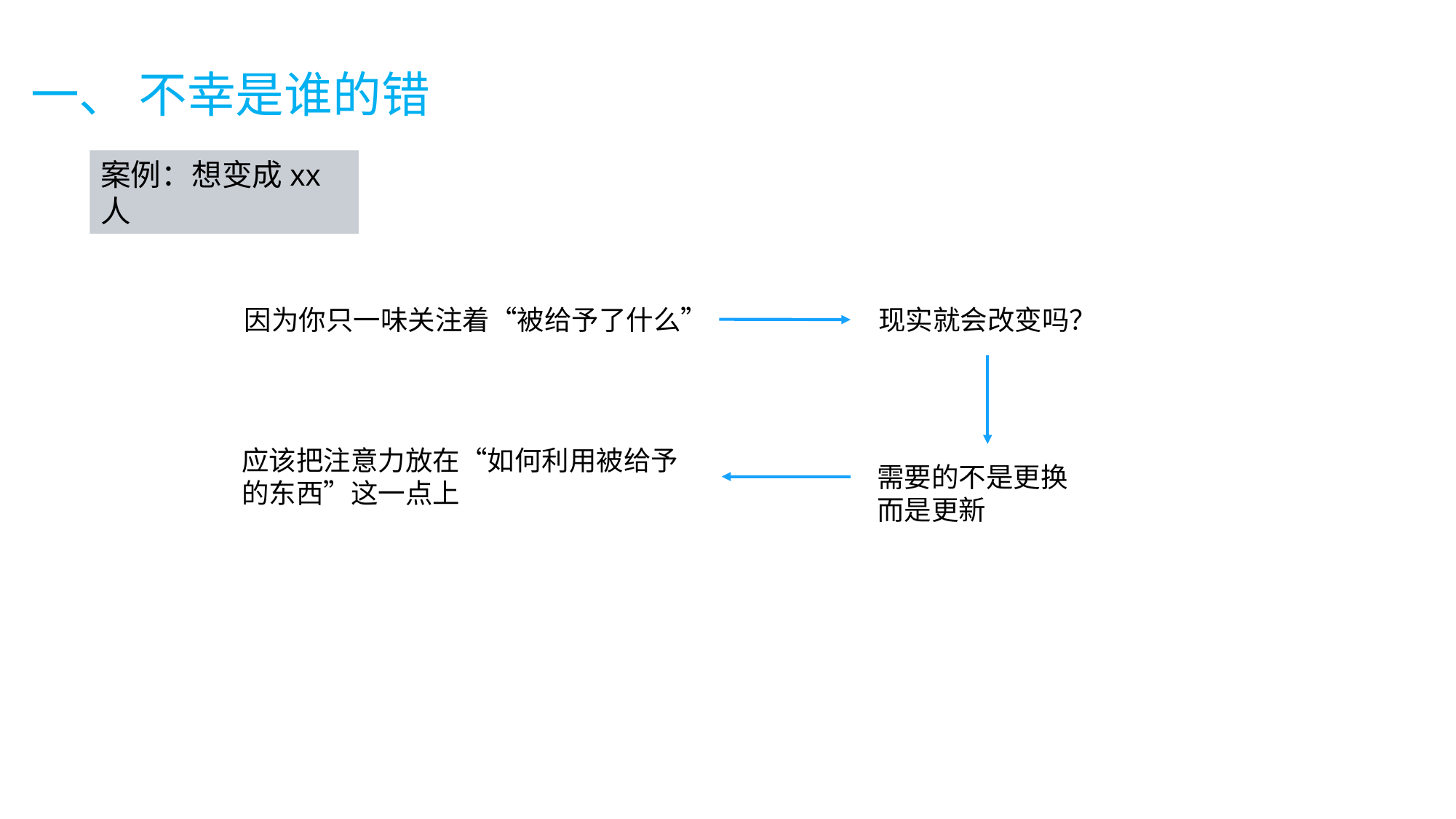

一、 不幸是谁的错
案例：想变成xx人
因为你只一味关注着“被给予了什么”
现实就会改变吗？
应该把注意力放在“如何利用被给予的东西”这一点上
需要的不是更换而是更新